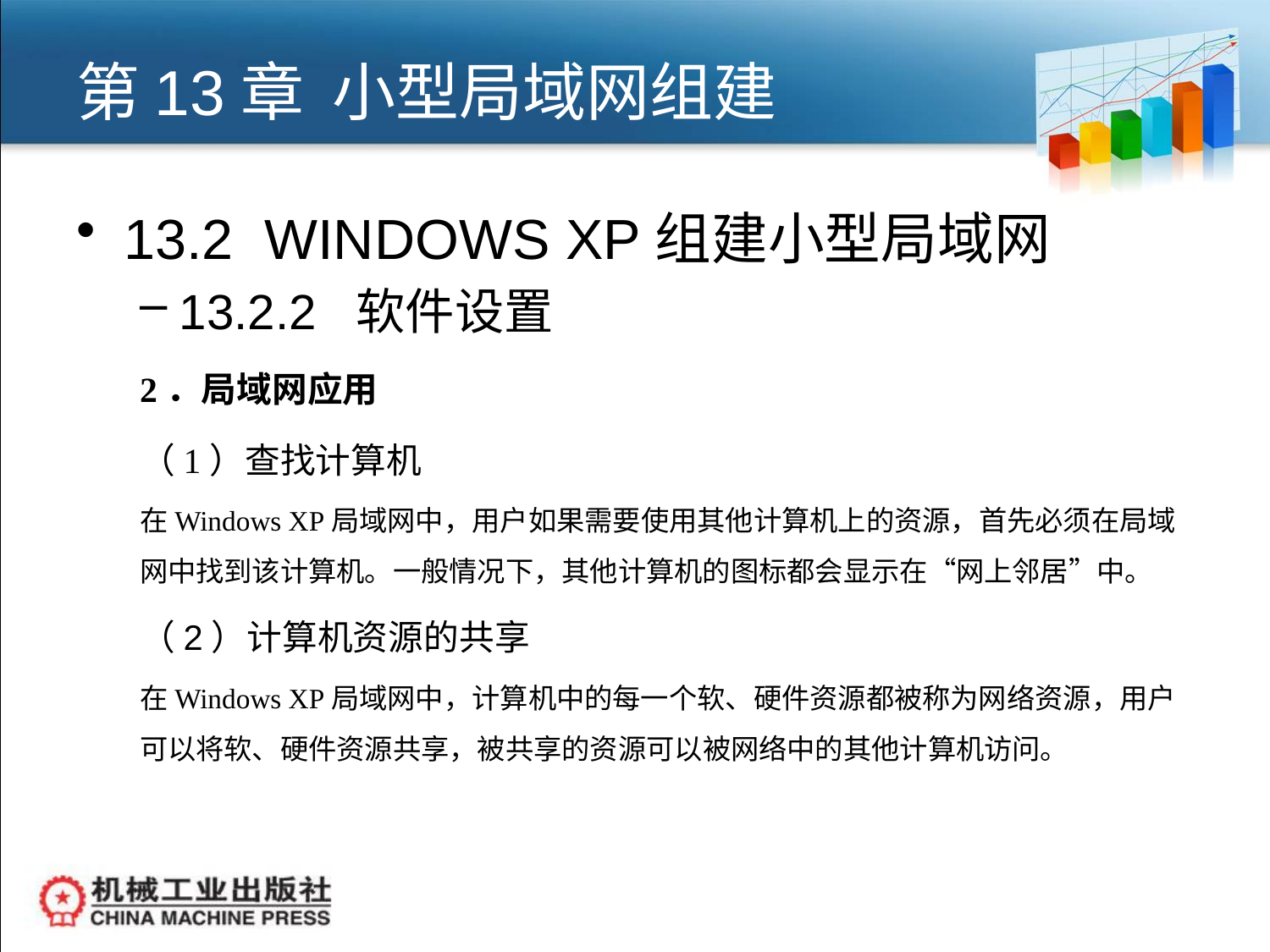

# 第13章  小型局域网组建
13.2  WINDOWS XP组建小型局域网
13.2.2  软件设置
2．局域网应用
（1）查找计算机
在Windows XP局域网中，用户如果需要使用其他计算机上的资源，首先必须在局域网中找到该计算机。一般情况下，其他计算机的图标都会显示在“网上邻居”中。
（2）计算机资源的共享
在Windows XP局域网中，计算机中的每一个软、硬件资源都被称为网络资源，用户可以将软、硬件资源共享，被共享的资源可以被网络中的其他计算机访问。